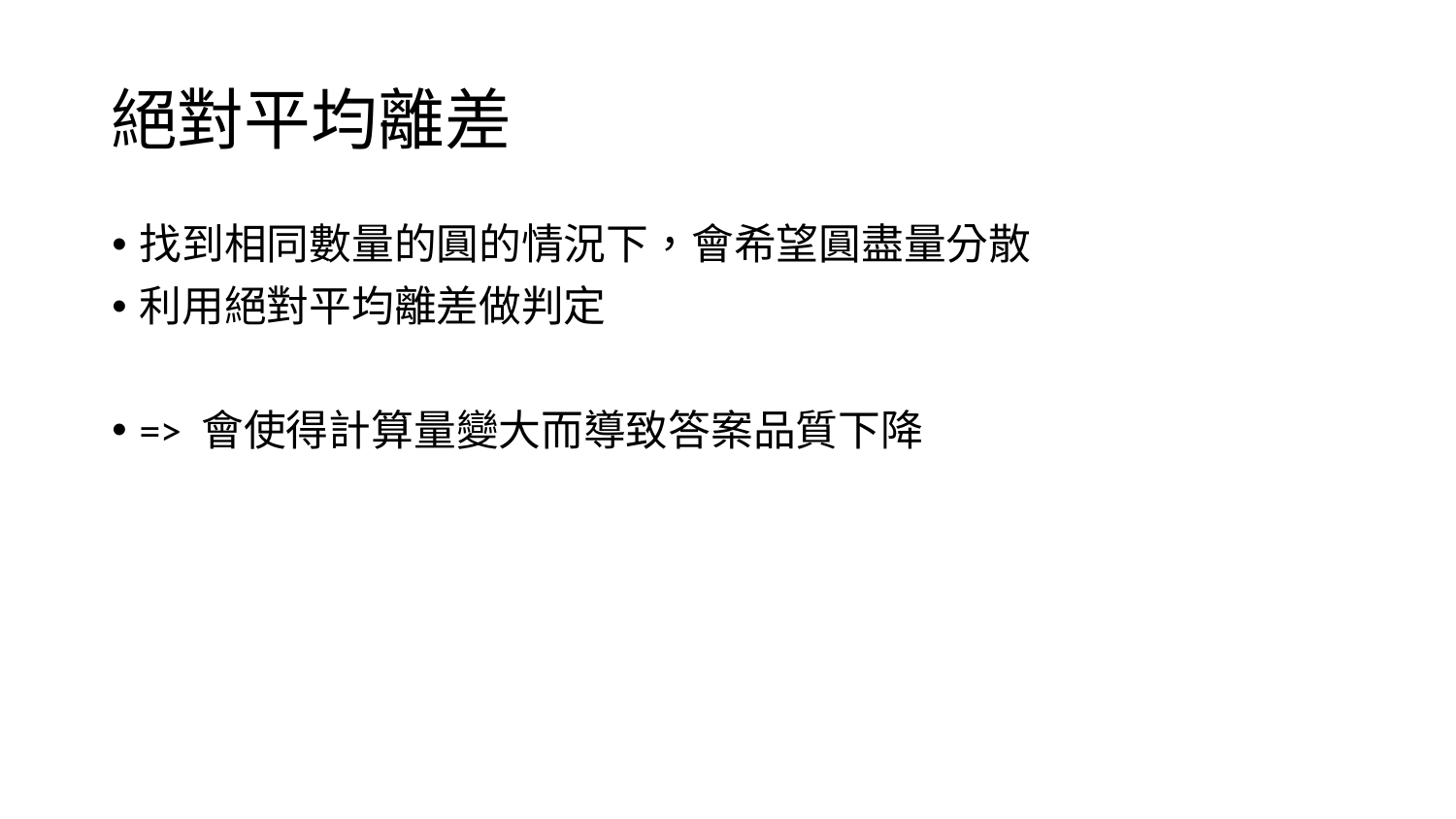

# 絕對平均離差
找到相同數量的圓的情況下，會希望圓盡量分散
利用絕對平均離差做判定

=> 會使得計算量變大而導致答案品質下降